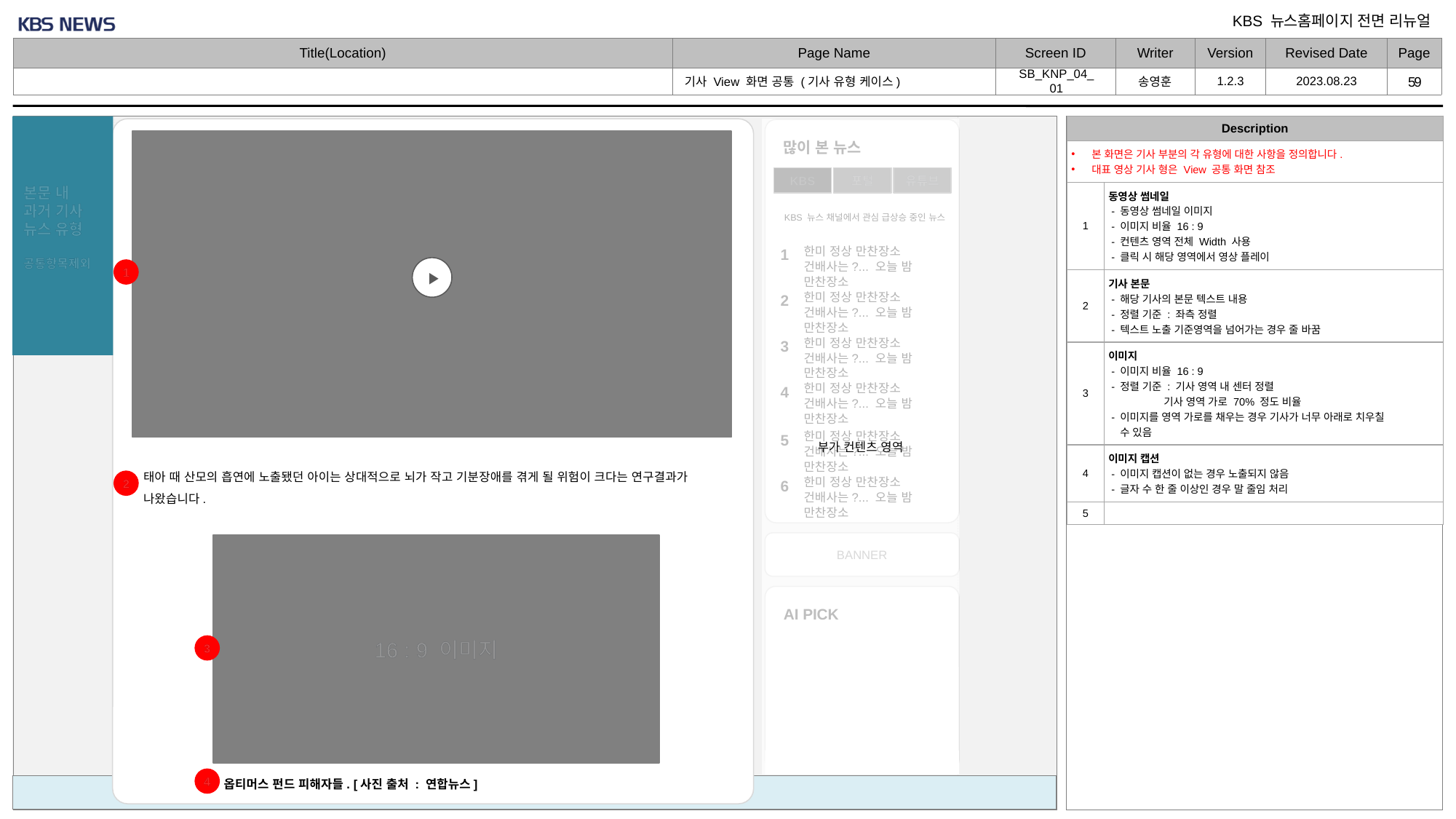

SB_KNP_04_01
# 기사 View 화면 공통 (기사 유형 케이스)
본문 내
과거 기사
뉴스 유형

공통항목제외

| Description |  |
| --- | --- |
| 본 화면은 기사 부분의 각 유형에 대한 사항을 정의합니다. 대표 영상 기사 형은 View 공통 화면 참조 |  |
| 1 | 동영상 썸네일 - 동영상 썸네일 이미지 - 이미지 비율 16 : 9 - 컨텐츠 영역 전체 Width 사용 - 클릭 시 해당 영역에서 영상 플레이 |
| 2 | 기사 본문 - 해당 기사의 본문 텍스트 내용 - 정렬 기준 : 좌측 정렬 - 텍스트 노출 기준영역을 넘어가는 경우 줄 바꿈 |
| 3 | 이미지 - 이미지 비율 16 : 9 - 정렬 기준 : 기사 영역 내 센터 정렬 기사 영역 가로 70% 정도 비율 - 이미지를 영역 가로를 채우는 경우 기사가 너무 아래로 치우칠 수 있음 |
| 4 | 이미지 캡션 - 이미지 캡션이 없는 경우 노출되지 않음 - 글자 수 한 줄 이상인 경우 말 줄임 처리 |
| 5 |  |

부가 컨텐츠 영역

많이 본 뉴스
KBS
포털
유튜브
KBS 뉴스 채널에서 관심 급상승 중인 뉴스
한미 정상 만찬장소 건배사는?... 오늘 밤 만찬장소
1
한미 정상 만찬장소 건배사는?... 오늘 밤 만찬장소
2
한미 정상 만찬장소 건배사는?... 오늘 밤 만찬장소
3
한미 정상 만찬장소 건배사는?... 오늘 밤 만찬장소
4
한미 정상 만찬장소 건배사는?... 오늘 밤 만찬장소
5
한미 정상 만찬장소 건배사는?... 오늘 밤 만찬장소
6
BANNER

AI PICK

 ▶
1
태아 때 산모의 흡연에 노출됐던 아이는 상대적으로 뇌가 작고 기분장애를 겪게 될 위험이 크다는 연구결과가 나왔습니다.
2
16 : 9 이미지
3
4
옵티머스 펀드 피해자들. [사진 출처 : 연합뉴스]